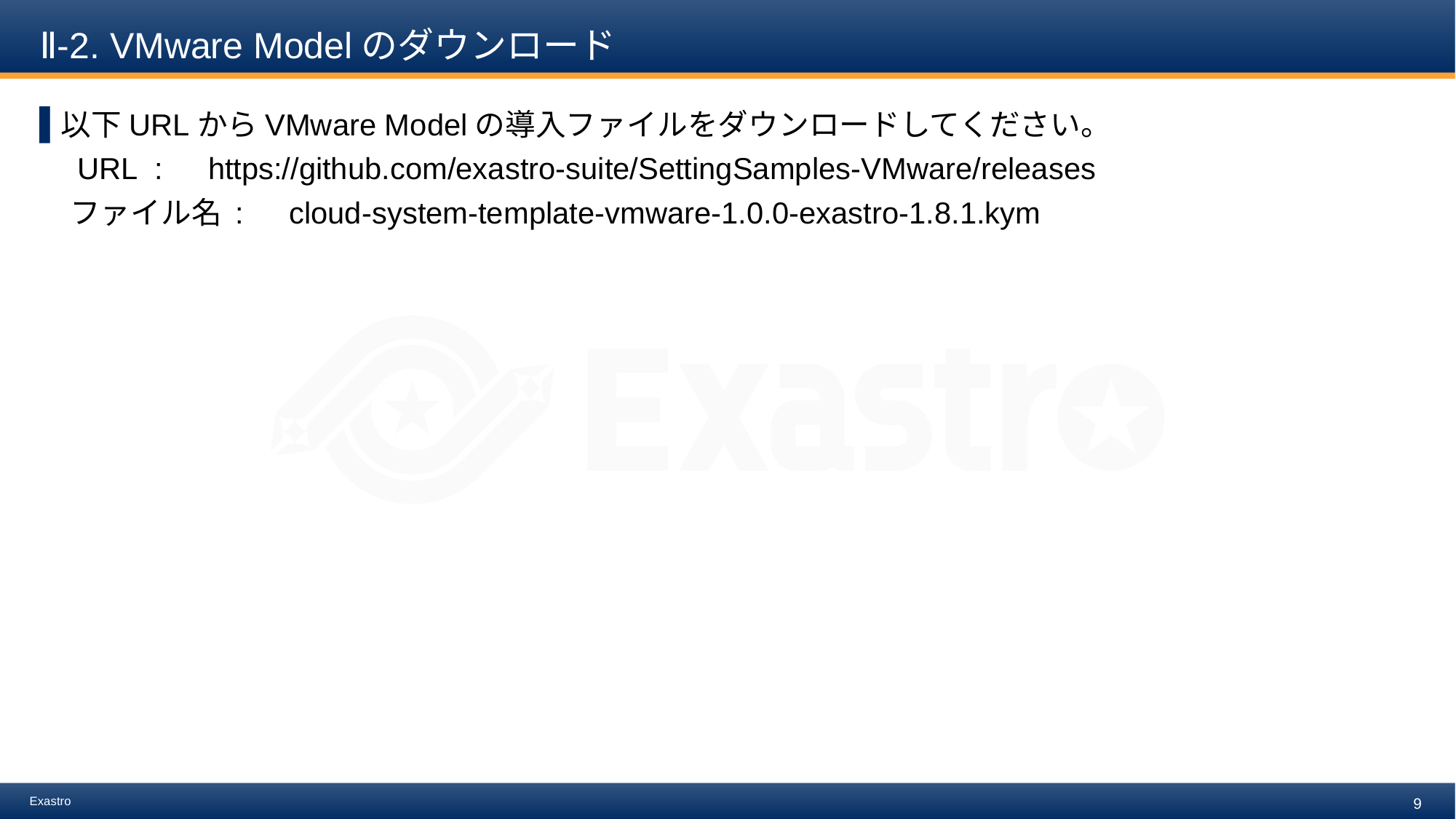

# Ⅱ-2. VMware Modelのダウンロード
以下URLからVMware Modelの導入ファイルをダウンロードしてください。
　URL  :　https://github.com/exastro-suite/SettingSamples-VMware/releases
　ファイル名 :　cloud-system-template-vmware-1.0.0-exastro-1.8.1.kym